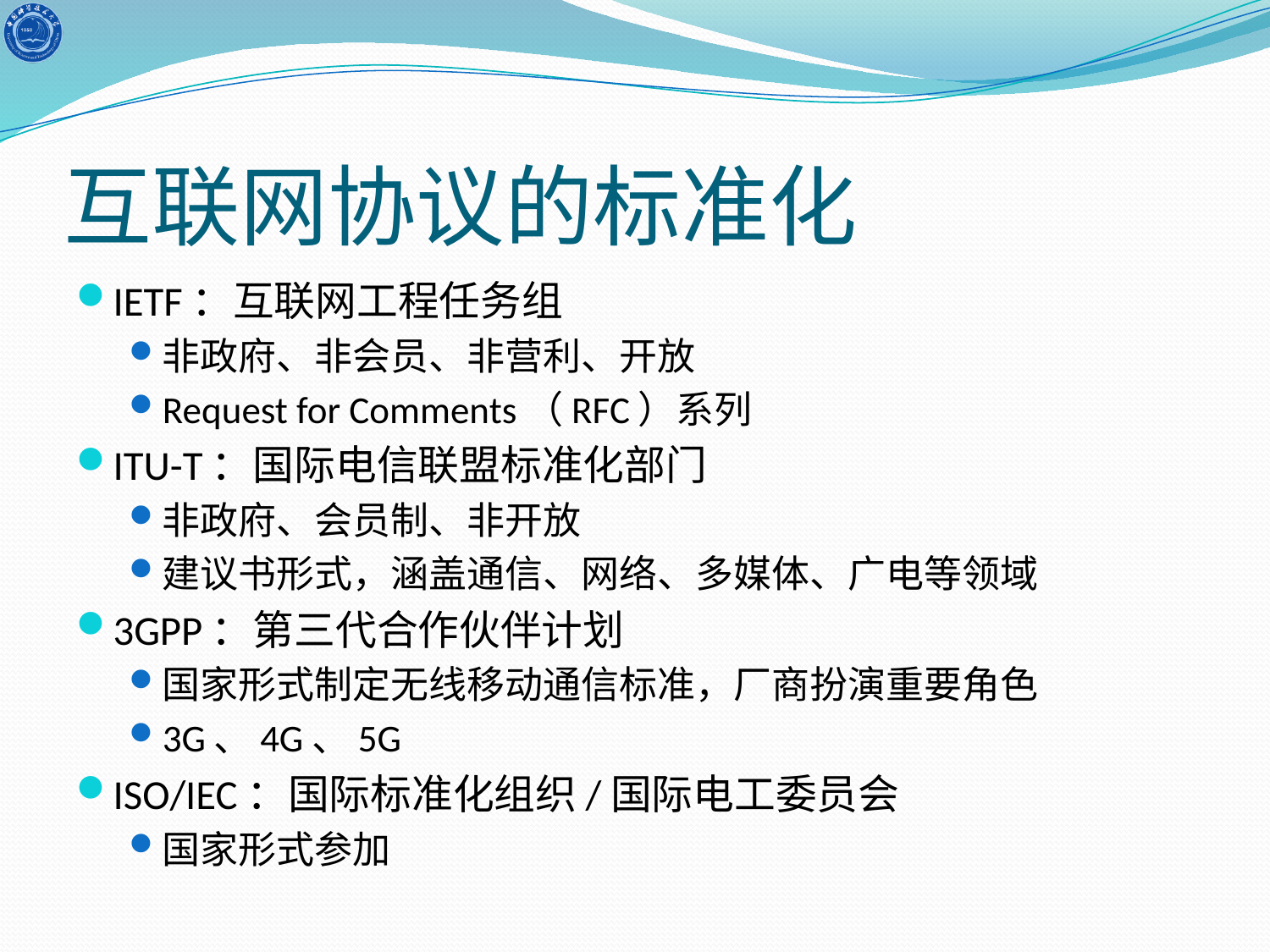

# 互联网协议的标准化
IETF：互联网工程任务组
非政府、非会员、非营利、开放
Request for Comments（RFC）系列
ITU-T：国际电信联盟标准化部门
非政府、会员制、非开放
建议书形式，涵盖通信、网络、多媒体、广电等领域
3GPP：第三代合作伙伴计划
国家形式制定无线移动通信标准，厂商扮演重要角色
3G、4G、5G
ISO/IEC：国际标准化组织/国际电工委员会
国家形式参加